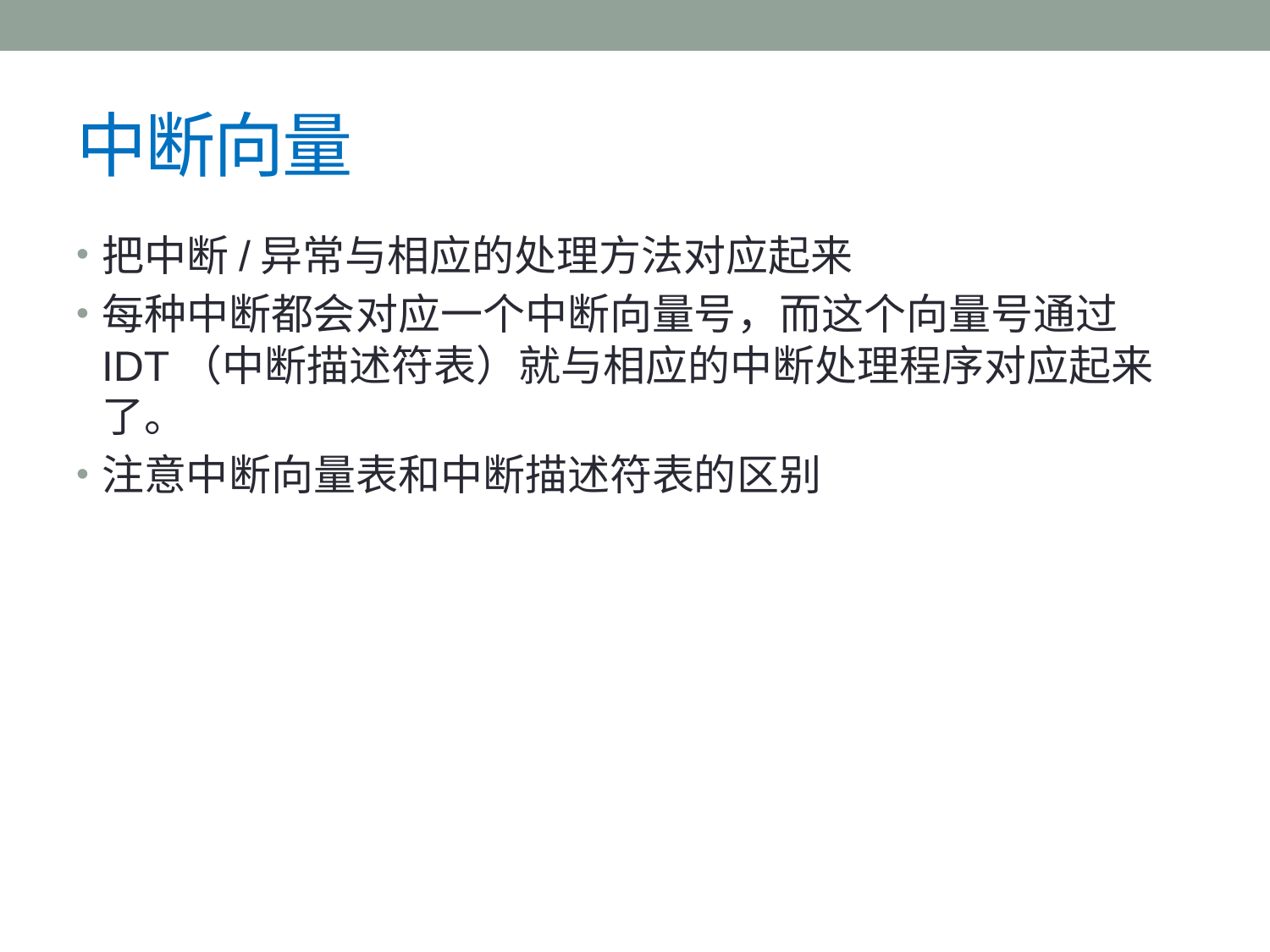

# 中断向量
把中断/异常与相应的处理方法对应起来
每种中断都会对应一个中断向量号，而这个向量号通过IDT（中断描述符表）就与相应的中断处理程序对应起来了。
注意中断向量表和中断描述符表的区别